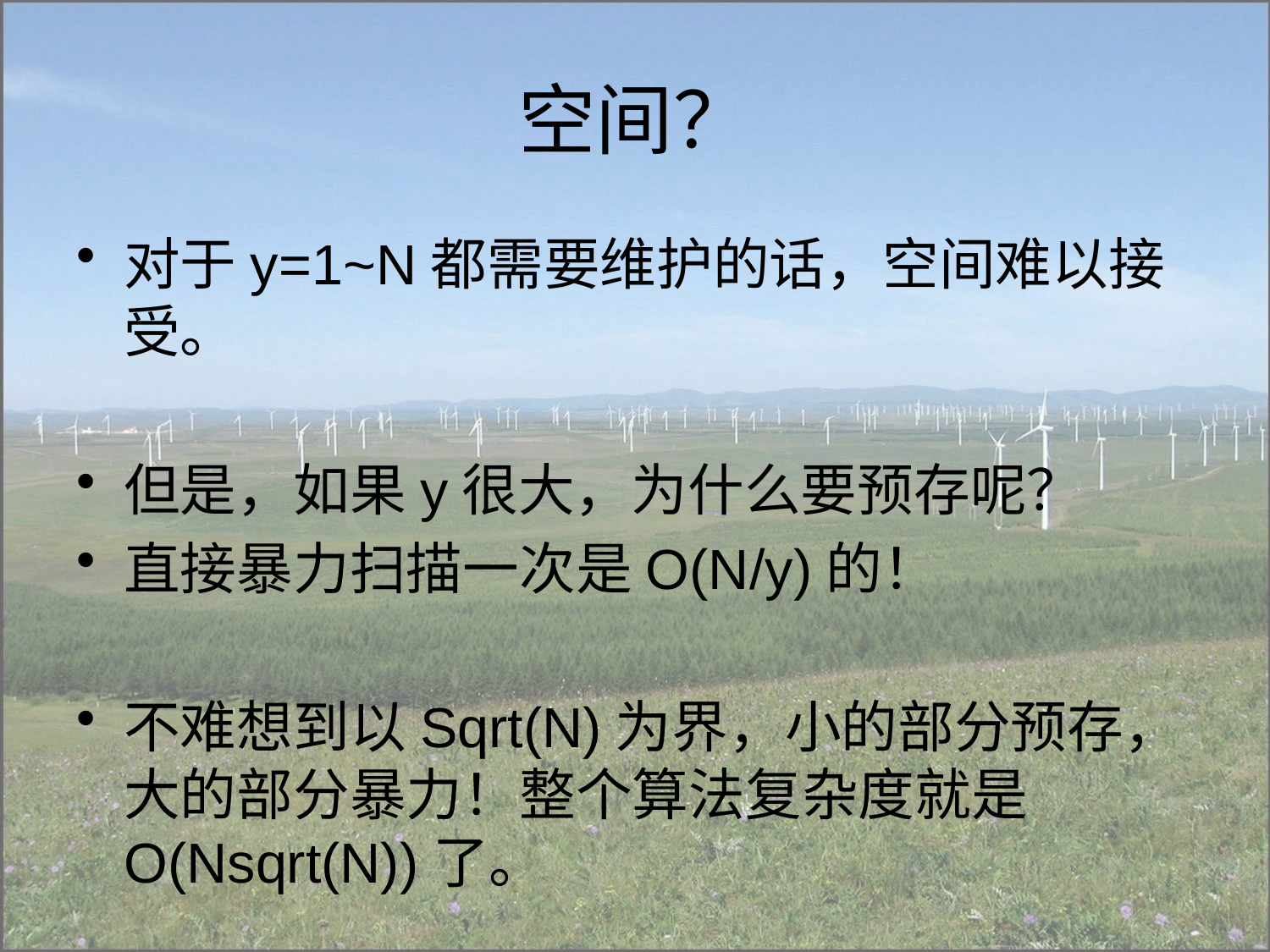

# 空间？
对于y=1~N都需要维护的话，空间难以接受。

但是，如果y很大，为什么要预存呢？
直接暴力扫描一次是O(N/y)的！

不难想到以Sqrt(N)为界，小的部分预存，大的部分暴力！整个算法复杂度就是O(Nsqrt(N))了。